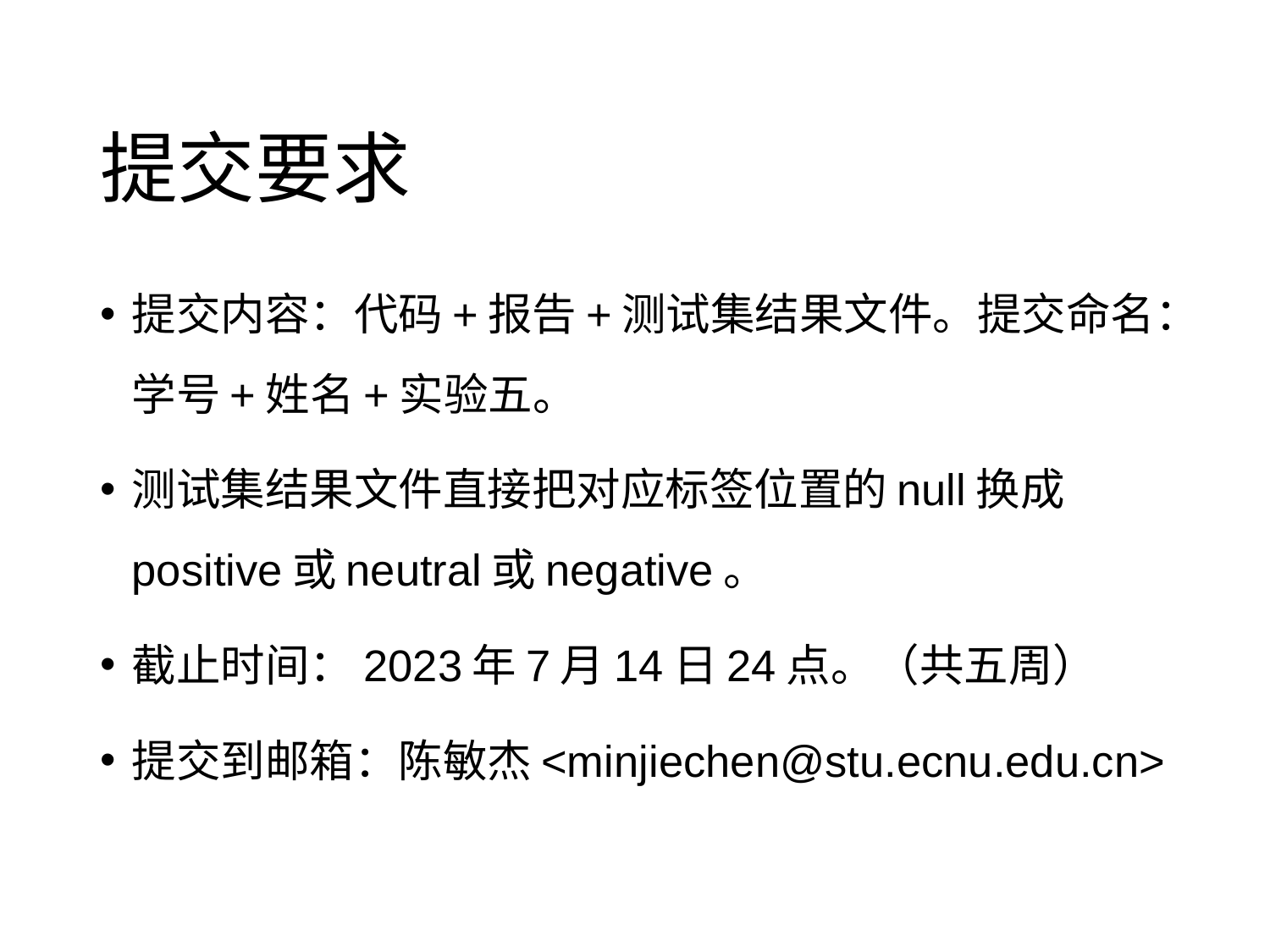

# 提交要求
提交内容：代码+报告+测试集结果文件。提交命名：学号+姓名+实验五。
测试集结果文件直接把对应标签位置的null换成positive或neutral或negative。
截止时间：2023年7月14日24点。（共五周）
提交到邮箱：陈敏杰<minjiechen@stu.ecnu.edu.cn>